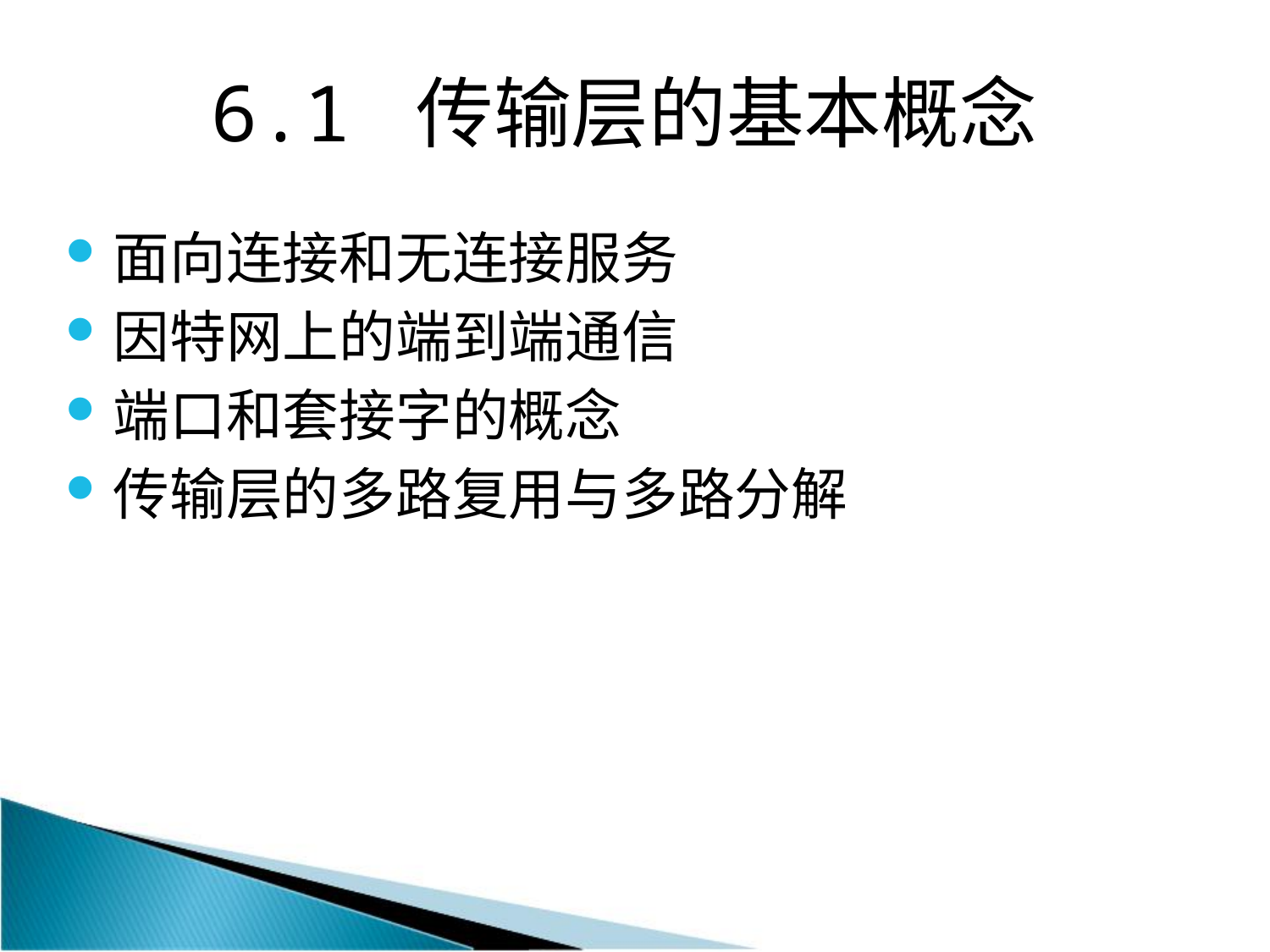

# 6.1 传输层的基本概念
面向连接和无连接服务
因特网上的端到端通信
端口和套接字的概念
传输层的多路复用与多路分解